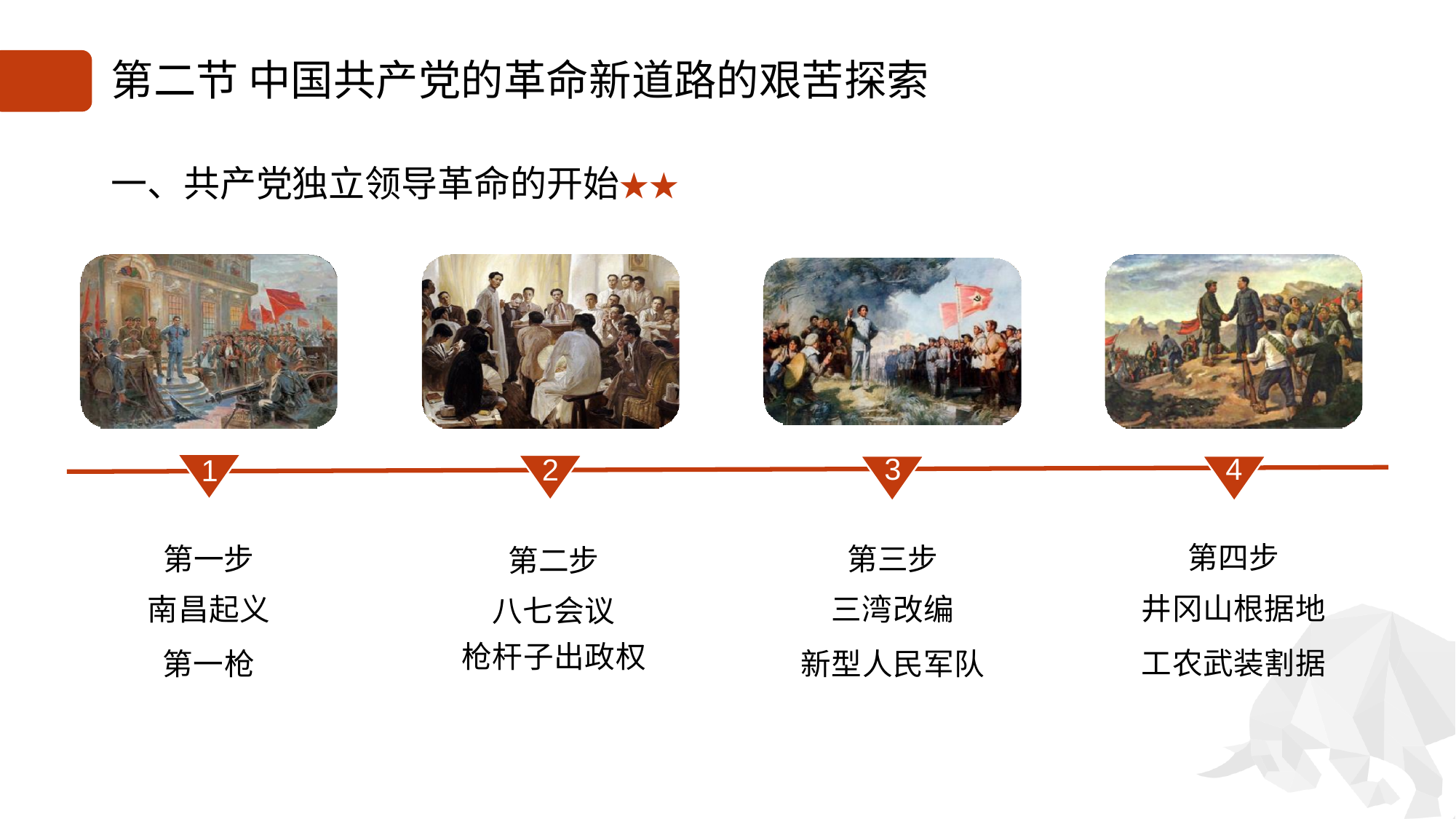

# 第二节 中国共产党的革命新道路的艰苦探索
一、共产党独立领导革命的开始★★

| 1 | 2 | 3 | 4 |
| --- | --- | --- | --- |
| 第一步 | 第二步 | 第三步 | 第四步 |
| 南昌起义 | 八七会议 | 三湾改编 | 井冈山根据地 |
| 第一枪 | 枪杆子出政权 | 新型人民军队 | 工农武装割据 |